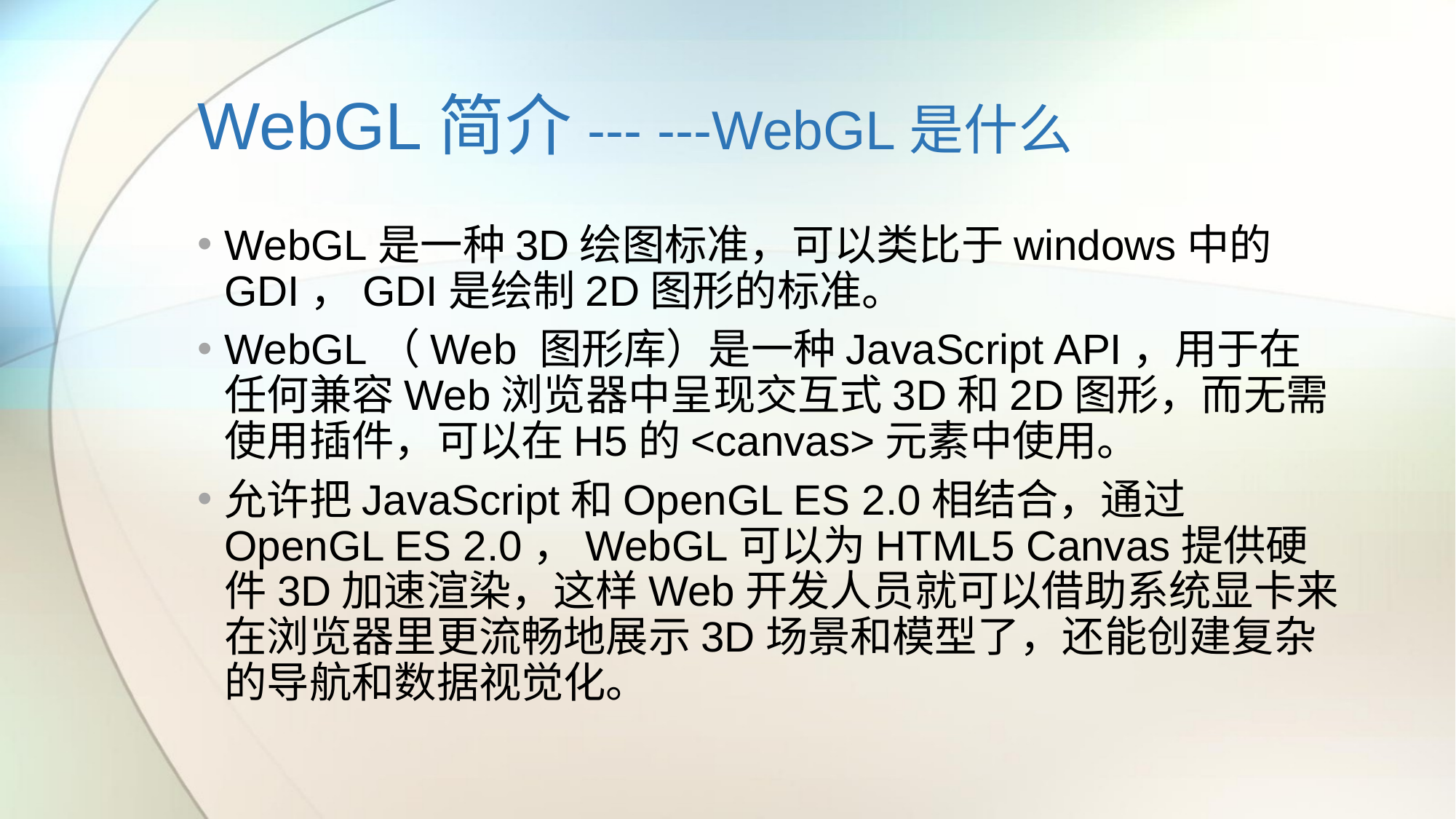

# WebGL简介--- ---WebGL是什么
WebGL是一种3D绘图标准，可以类比于windows中的GDI，GDI是绘制2D图形的标准。
WebGL（Web 图形库）是一种JavaScript API，用于在任何兼容Web浏览器中呈现交互式3D和2D图形，而无需使用插件，可以在H5的<canvas>元素中使用。
允许把JavaScript和OpenGL ES 2.0相结合，通过OpenGL ES 2.0，WebGL可以为HTML5 Canvas提供硬件3D加速渲染，这样Web开发人员就可以借助系统显卡来在浏览器里更流畅地展示3D场景和模型了，还能创建复杂的导航和数据视觉化。